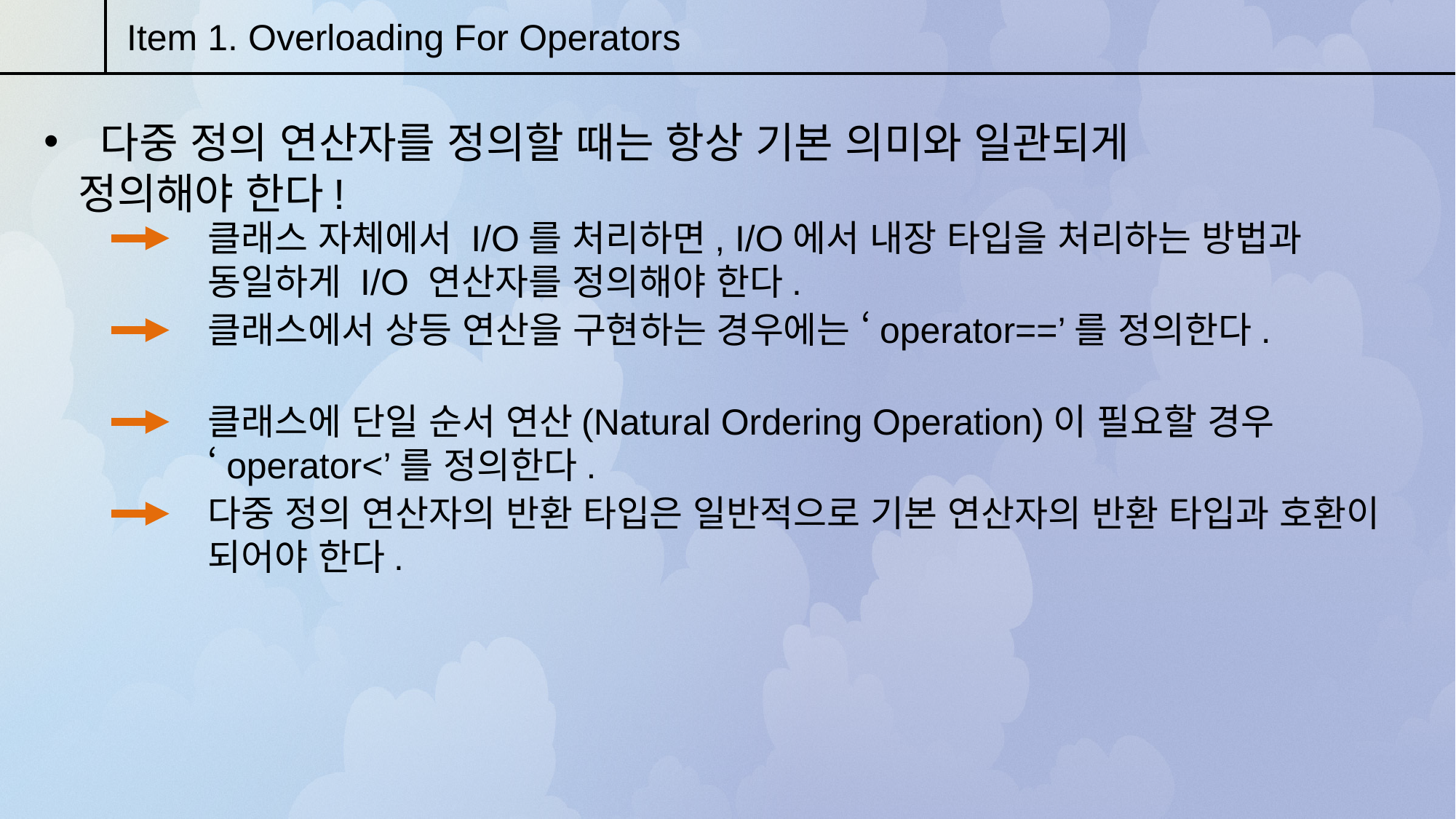

Item 1. Overloading For Operators
 다중 정의 연산자를 정의할 때는 항상 기본 의미와 일관되게 정의해야 한다!
클래스 자체에서 I/O를 처리하면, I/O에서 내장 타입을 처리하는 방법과 동일하게 I/O 연산자를 정의해야 한다.
클래스에서 상등 연산을 구현하는 경우에는 ‘operator==’를 정의한다.
클래스에 단일 순서 연산(Natural Ordering Operation)이 필요할 경우 ‘operator<’를 정의한다.
다중 정의 연산자의 반환 타입은 일반적으로 기본 연산자의 반환 타입과 호환이 되어야 한다.